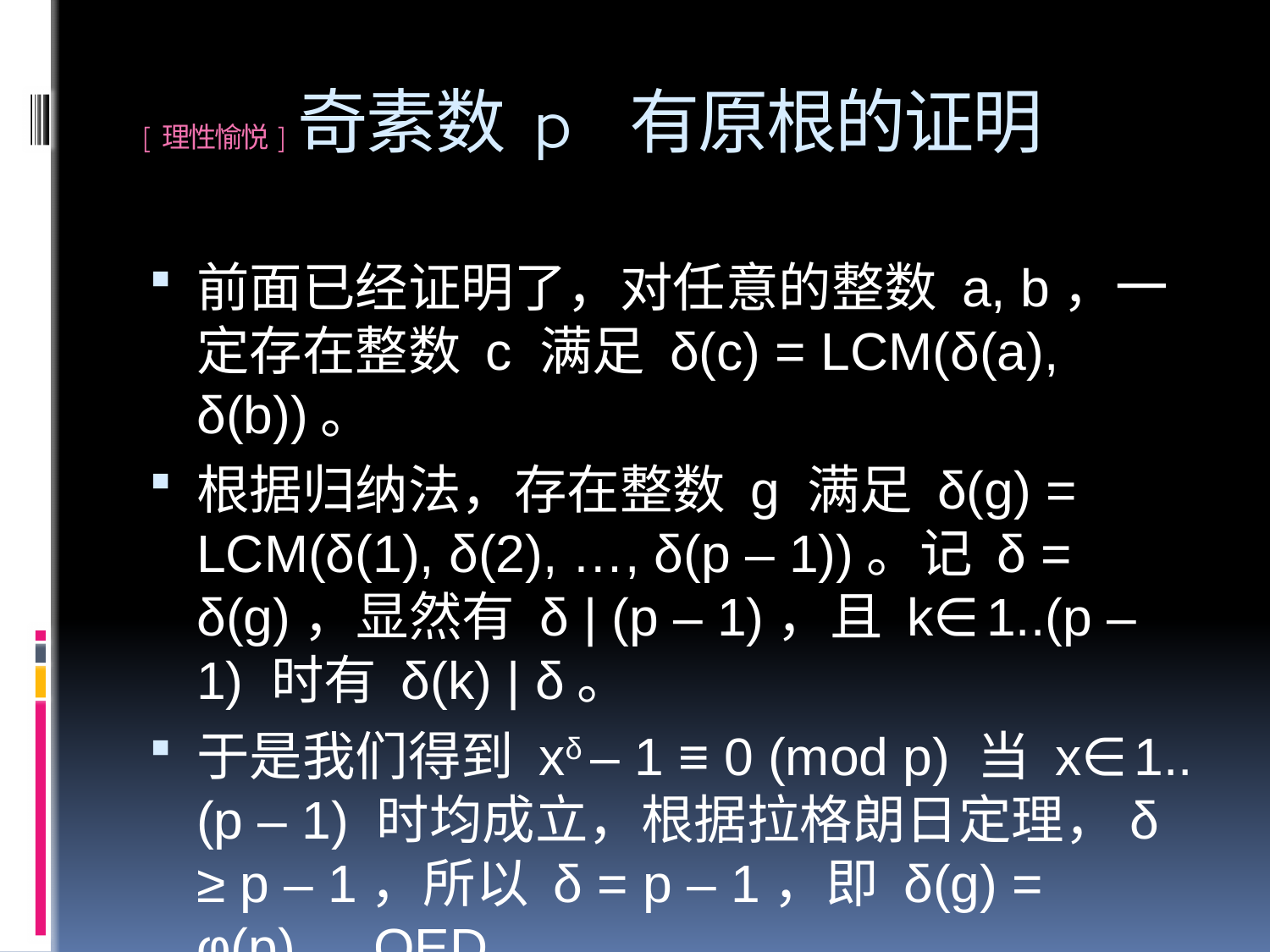

# [理性愉悦]奇素数 p 有原根的证明
前面已经证明了，对任意的整数 a, b，一定存在整数 c 满足 δ(c) = LCM(δ(a), δ(b))。
根据归纳法，存在整数 g 满足 δ(g) = LCM(δ(1), δ(2), …, δ(p – 1))。记 δ = δ(g)，显然有 δ | (p – 1)，且 k∈1..(p – 1) 时有 δ(k) | δ。
于是我们得到 xδ – 1 ≡ 0 (mod p) 当 x∈1..(p – 1) 时均成立，根据拉格朗日定理，δ ≥ p – 1，所以 δ = p – 1，即 δ(g) = φ(p)。QED。